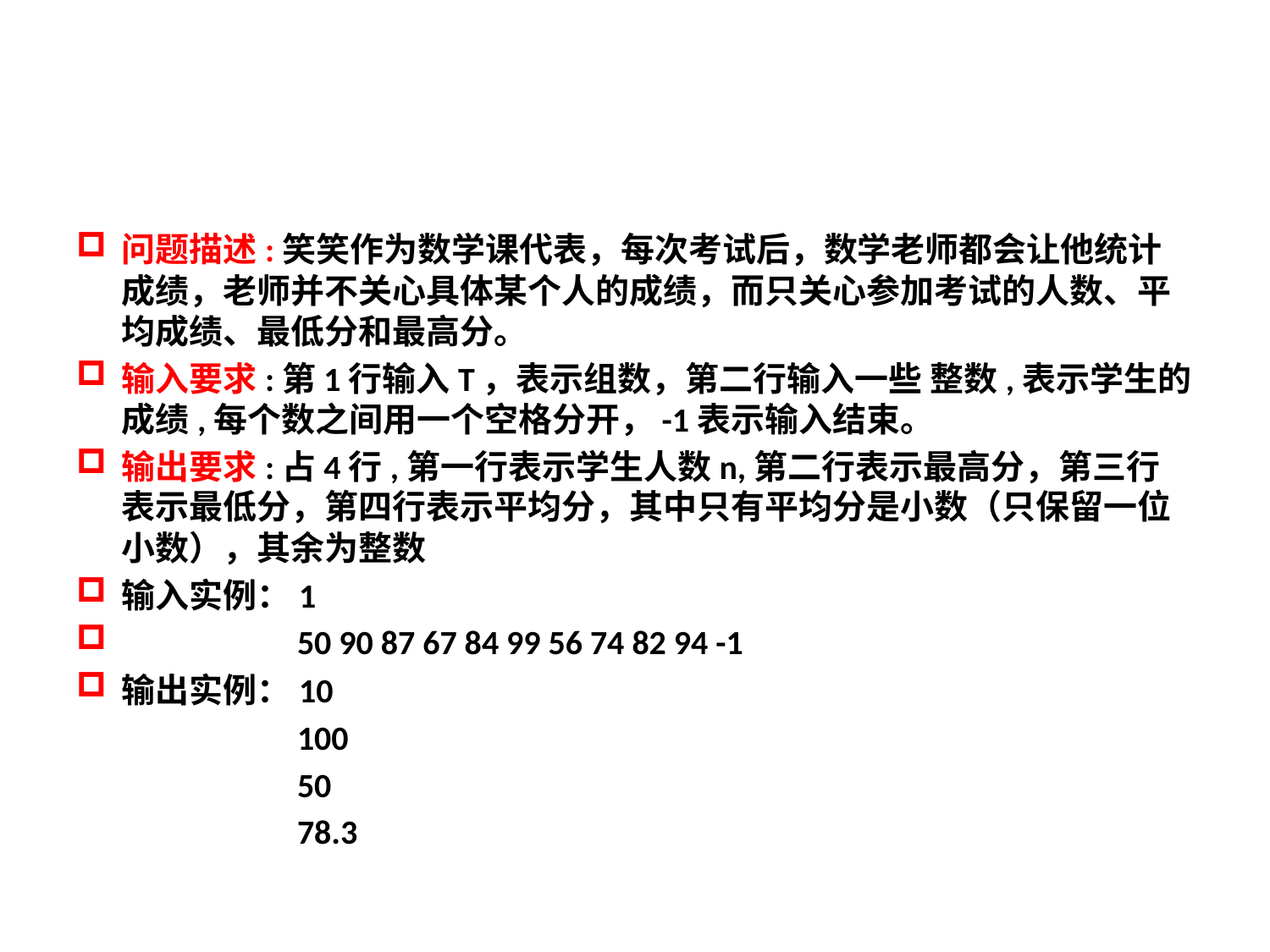

#
问题描述:笑笑作为数学课代表，每次考试后，数学老师都会让他统计成绩，老师并不关心具体某个人的成绩，而只关心参加考试的人数、平均成绩、最低分和最高分。
输入要求:第1行输入T，表示组数，第二行输入一些 整数,表示学生的成绩,每个数之间用一个空格分开，-1表示输入结束。
输出要求:占4行,第一行表示学生人数n,第二行表示最高分，第三行表示最低分，第四行表示平均分，其中只有平均分是小数（只保留一位小数），其余为整数
输入实例：1
                       50 90 87 67 84 99 56 74 82 94 -1
输出实例：10
                             100
                             50
                             78.3